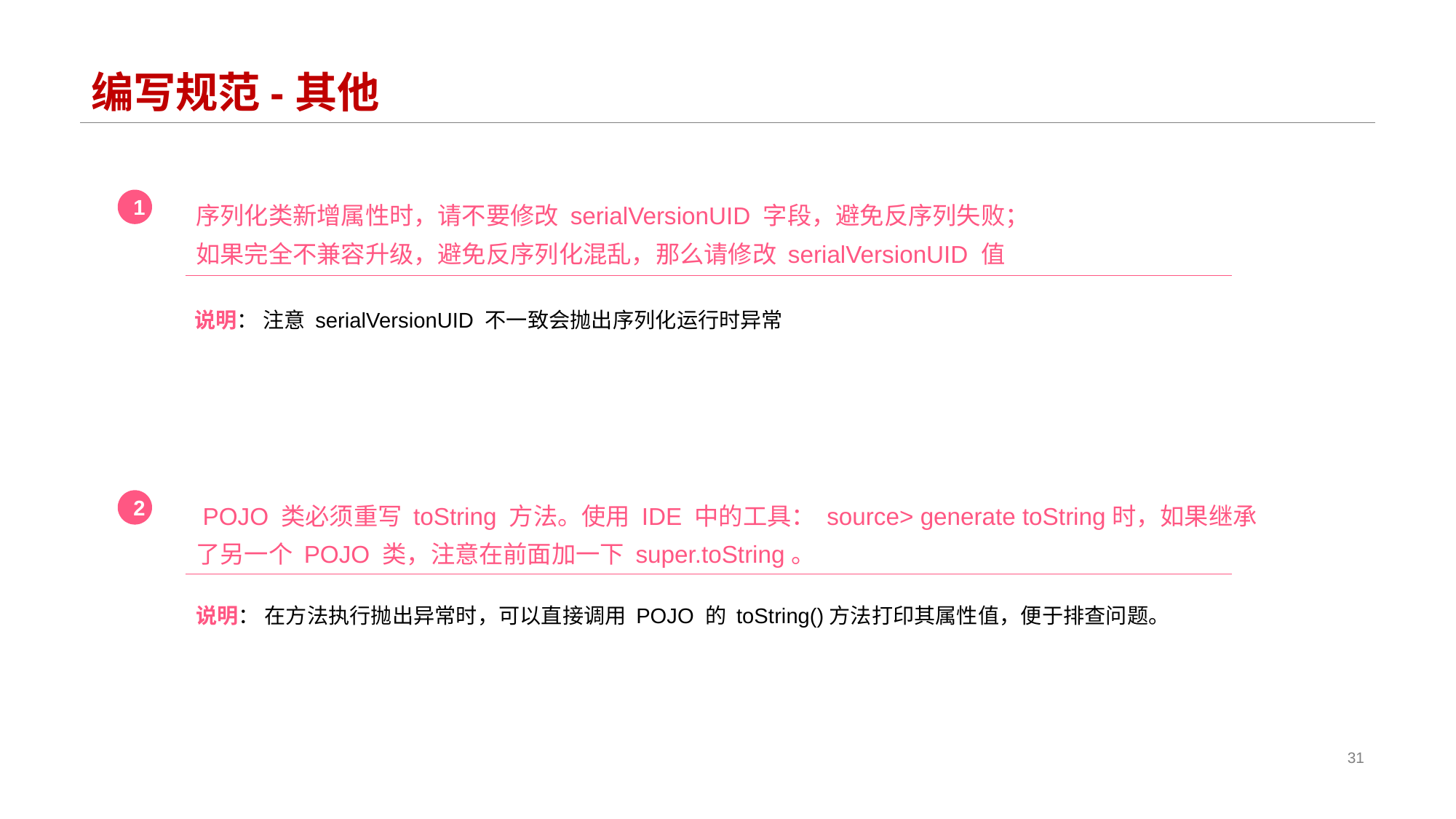

# 编写规范-其他
序列化类新增属性时，请不要修改 serialVersionUID 字段，避免反序列失败；
如果完全不兼容升级，避免反序列化混乱，那么请修改 serialVersionUID 值

1
 说明： 注意 serialVersionUID 不一致会抛出序列化运行时异常
 POJO 类必须重写 toString 方法。使用 IDE 中的工具： source> generate toString时，如果继承了另一个 POJO 类，注意在前面加一下 super.toString。
2
说明： 在方法执行抛出异常时，可以直接调用 POJO 的 toString()方法打印其属性值，便于排查问题。
31